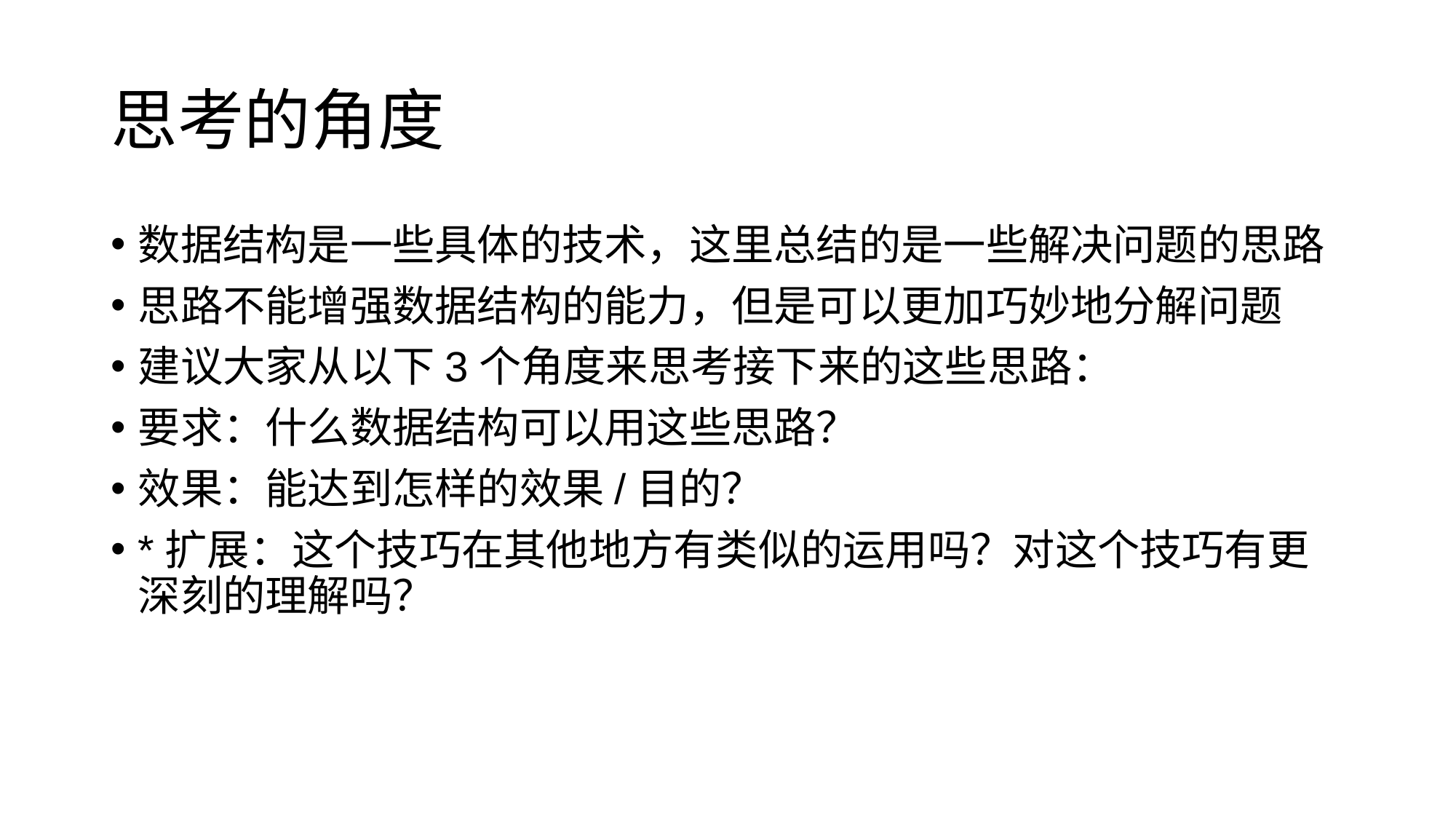

# 思考的角度
数据结构是一些具体的技术，这里总结的是一些解决问题的思路
思路不能增强数据结构的能力，但是可以更加巧妙地分解问题
建议大家从以下3个角度来思考接下来的这些思路：
要求：什么数据结构可以用这些思路？
效果：能达到怎样的效果/目的？
*扩展：这个技巧在其他地方有类似的运用吗？对这个技巧有更深刻的理解吗？